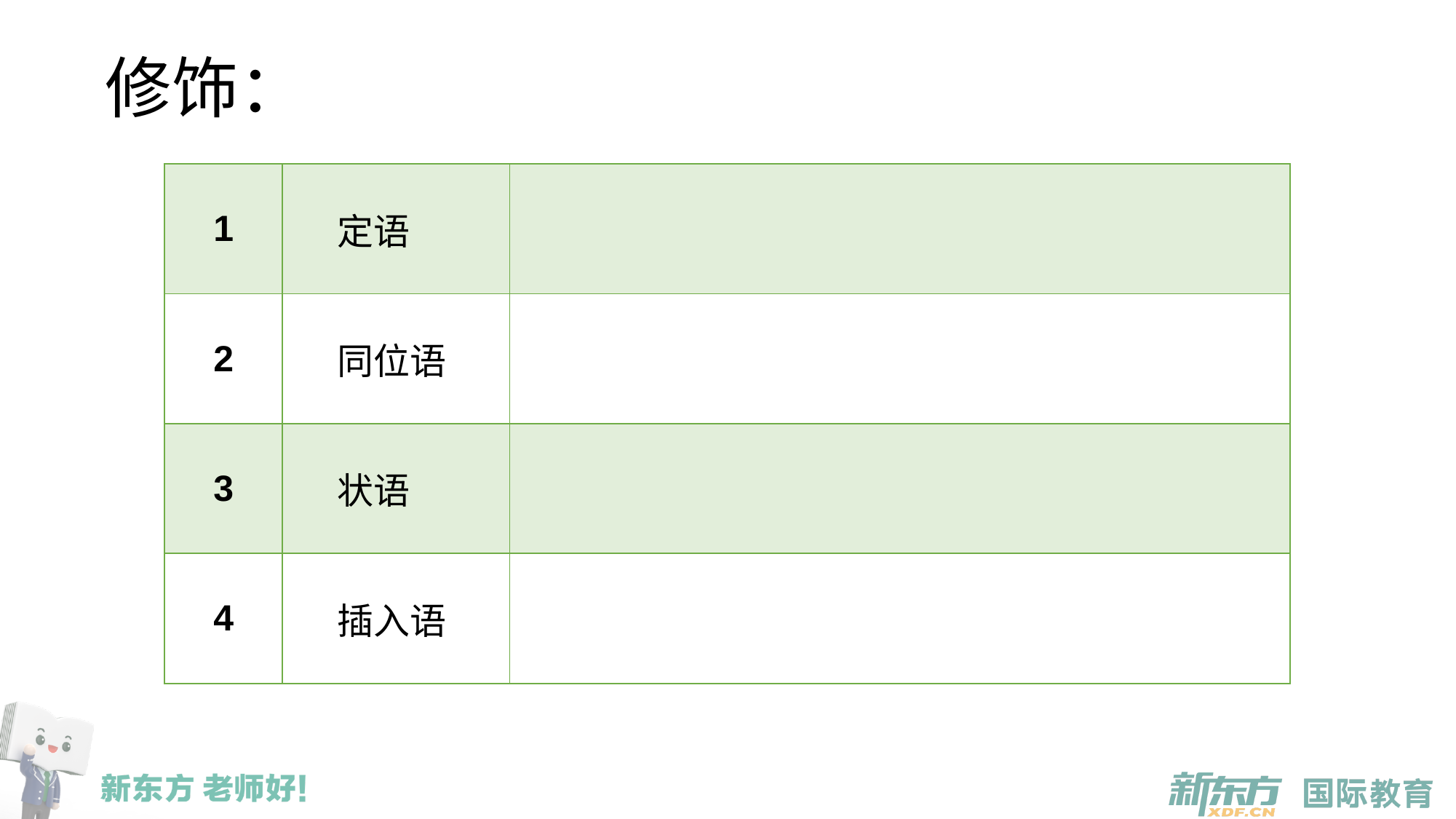

# 修饰：
| 1 | 定语 |  |
| --- | --- | --- |
| 2 | 同位语 |  |
| 3 | 状语 |  |
| 4 | 插入语 |  |